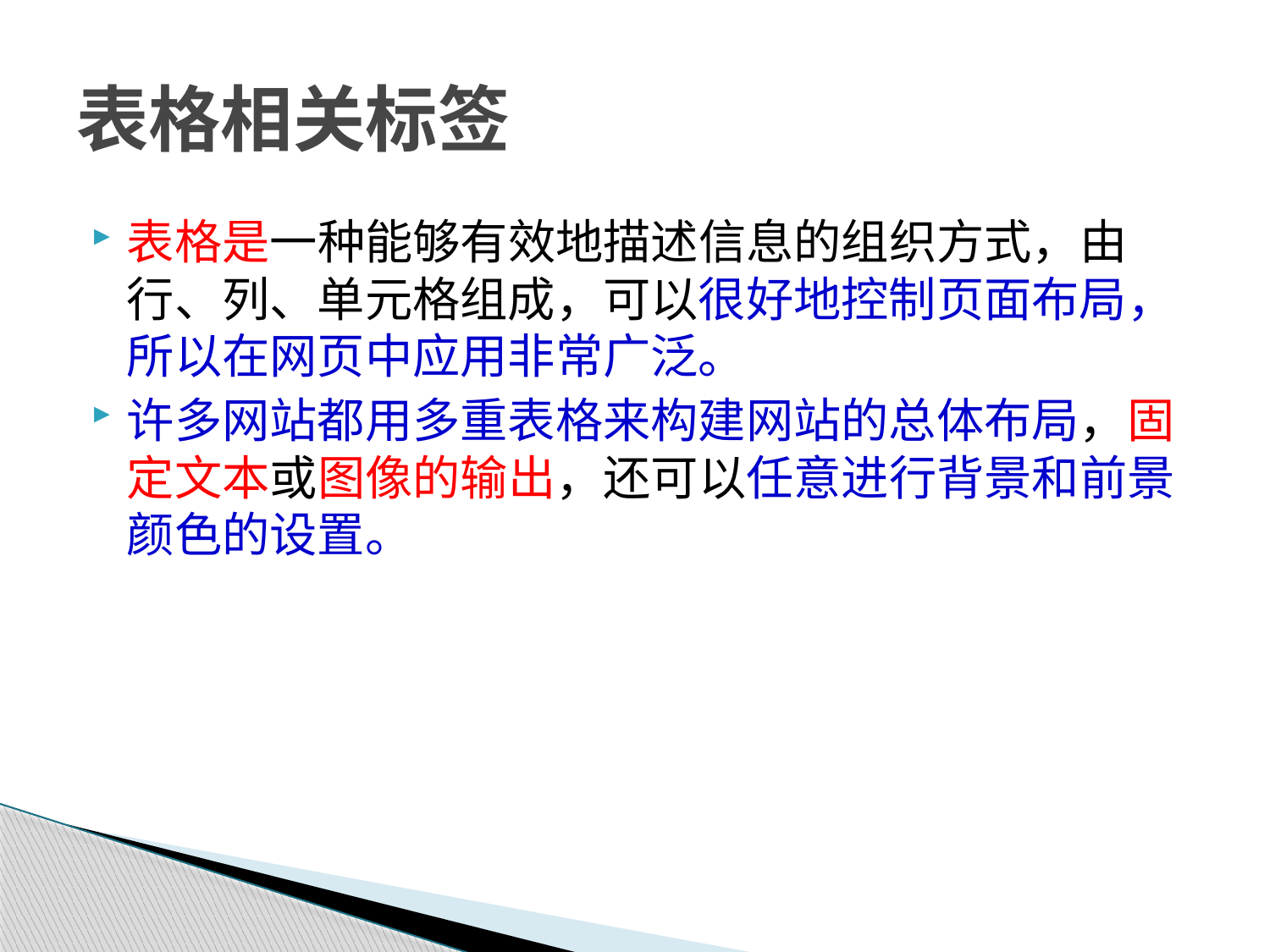

# 表格相关标签
表格是一种能够有效地描述信息的组织方式，由行、列、单元格组成，可以很好地控制页面布局，所以在网页中应用非常广泛。
许多网站都用多重表格来构建网站的总体布局，固定文本或图像的输出，还可以任意进行背景和前景颜色的设置。